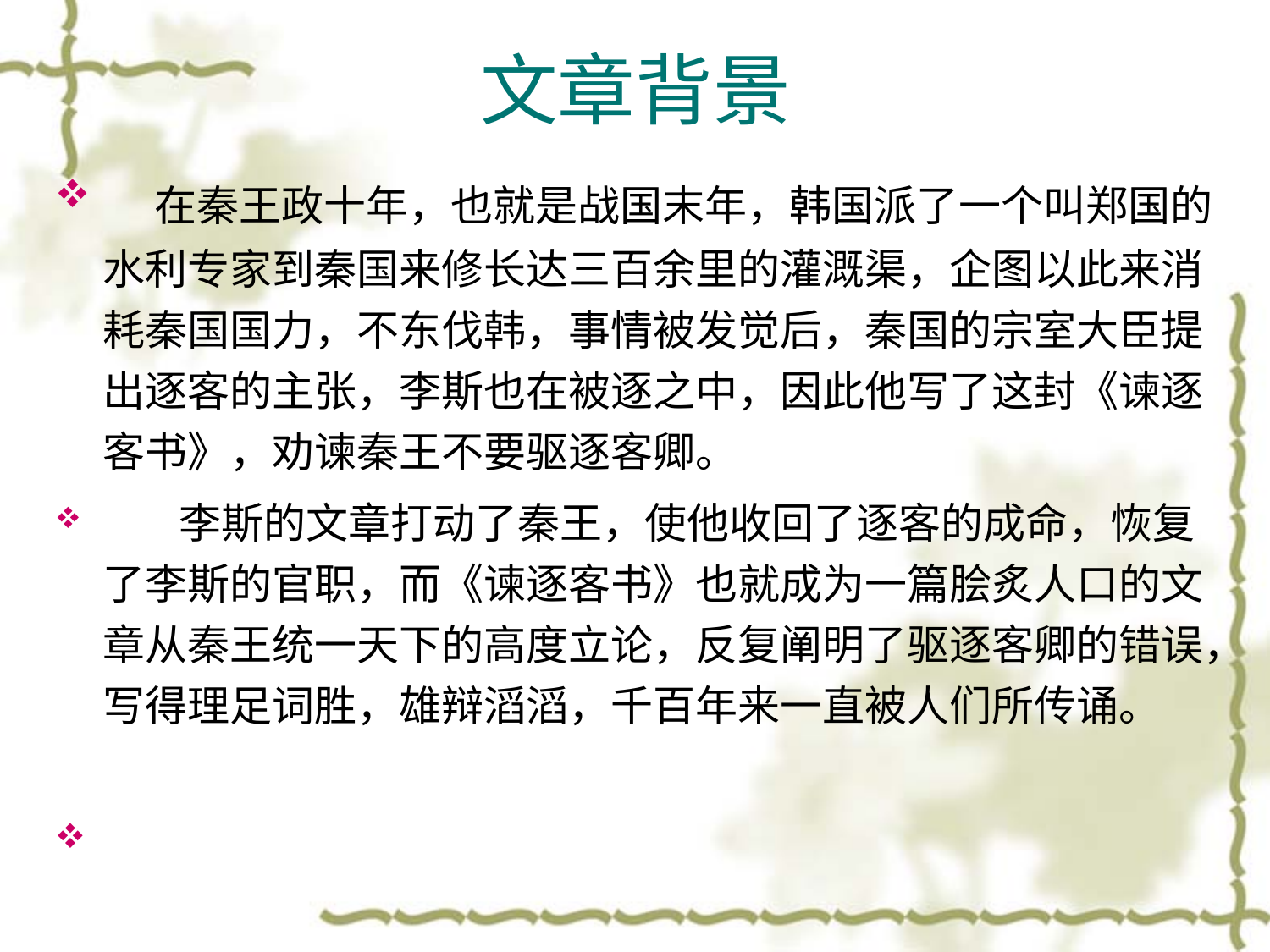

# 文章背景
   在秦王政十年，也就是战国末年，韩国派了一个叫郑国的水利专家到秦国来修长达三百余里的灌溉渠，企图以此来消耗秦国国力，不东伐韩，事情被发觉后，秦国的宗室大臣提出逐客的主张，李斯也在被逐之中，因此他写了这封《谏逐客书》，劝谏秦王不要驱逐客卿。
       李斯的文章打动了秦王，使他收回了逐客的成命，恢复了李斯的官职，而《谏逐客书》也就成为一篇脍炙人口的文章从秦王统一天下的高度立论，反复阐明了驱逐客卿的错误，写得理足词胜，雄辩滔滔，千百年来一直被人们所传诵。